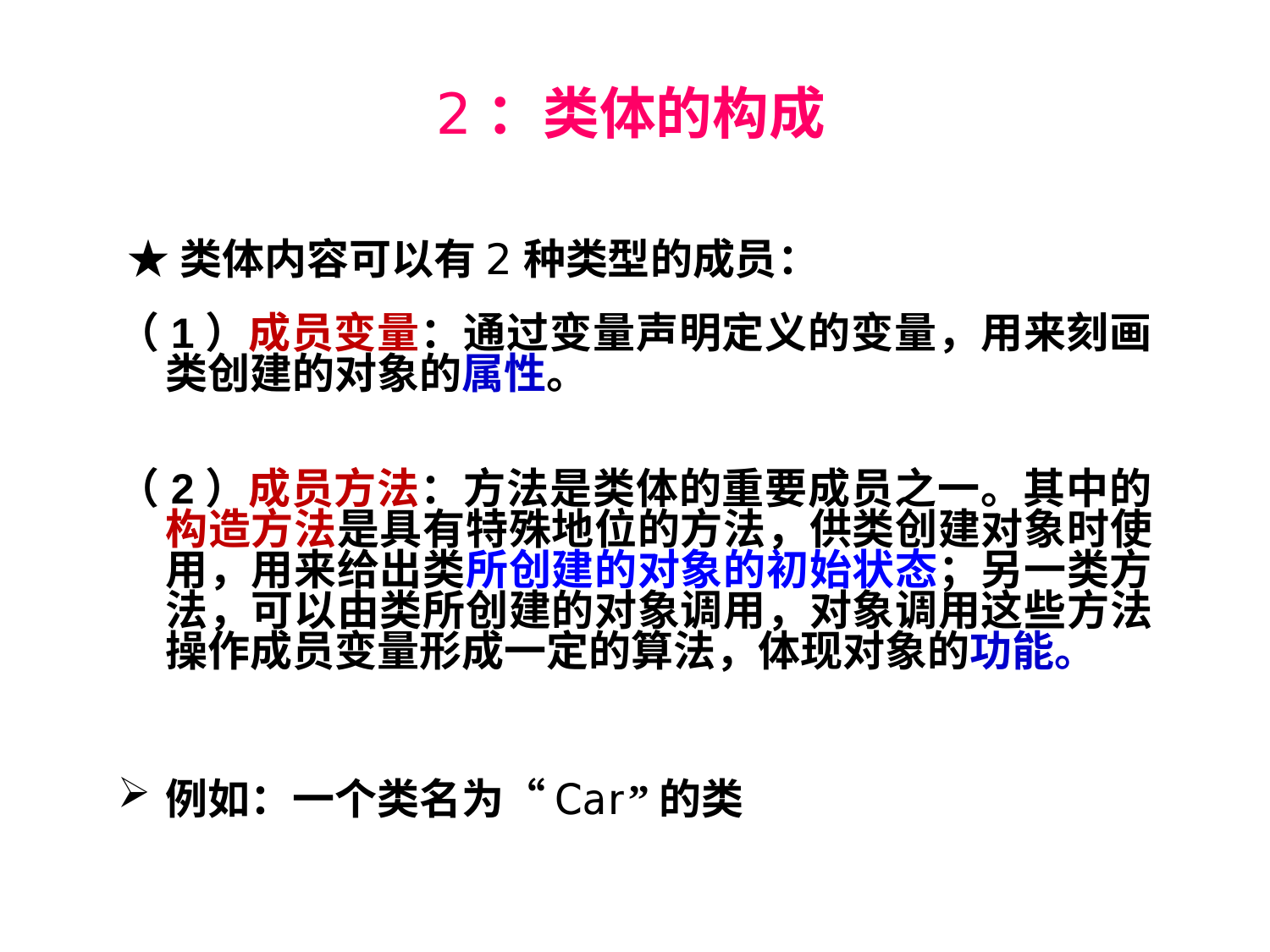

2：类体的构成
★类体内容可以有2种类型的成员：
（1）成员变量：通过变量声明定义的变量，用来刻画类创建的对象的属性。

（2）成员方法：方法是类体的重要成员之一。其中的构造方法是具有特殊地位的方法，供类创建对象时使用，用来给出类所创建的对象的初始状态；另一类方法，可以由类所创建的对象调用，对象调用这些方法操作成员变量形成一定的算法，体现对象的功能。
例如：一个类名为“Car”的类